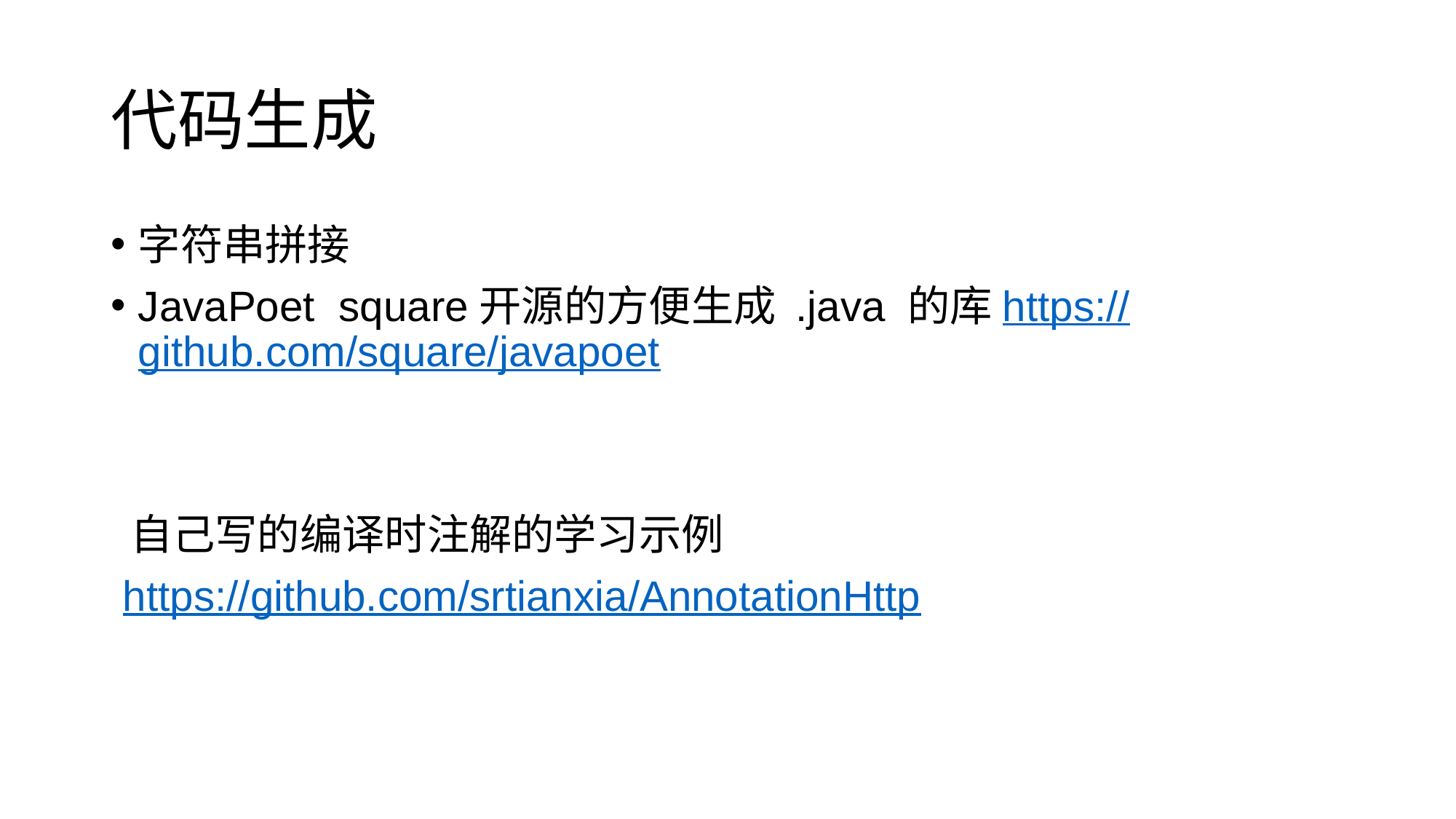

# 代码生成
字符串拼接
JavaPoet  square开源的方便生成 .java 的库https://github.com/square/javapoet

 自己写的编译时注解的学习示例
 https://github.com/srtianxia/AnnotationHttp